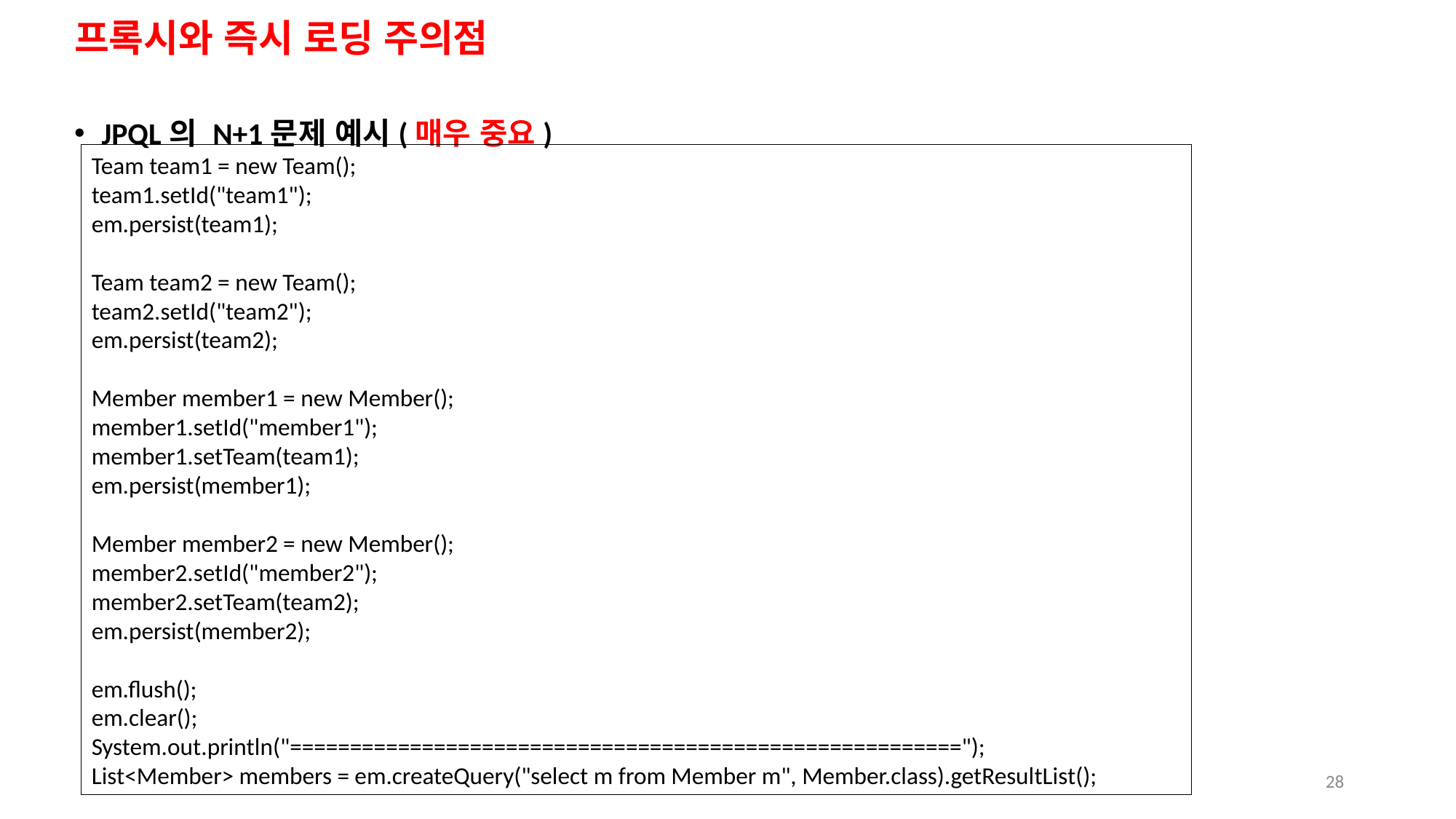

# 프록시와 즉시 로딩 주의점
JPQL의 N+1문제 예시(매우 중요)
Team team1 = new Team();
team1.setId("team1");
em.persist(team1);

Team team2 = new Team();
team2.setId("team2");
em.persist(team2);

Member member1 = new Member();
member1.setId("member1");
member1.setTeam(team1);
em.persist(member1);

Member member2 = new Member();
member2.setId("member2");
member2.setTeam(team2);
em.persist(member2);

em.flush();
em.clear();
System.out.println("========================================================");
List<Member> members = em.createQuery("select m from Member m", Member.class).getResultList();
28